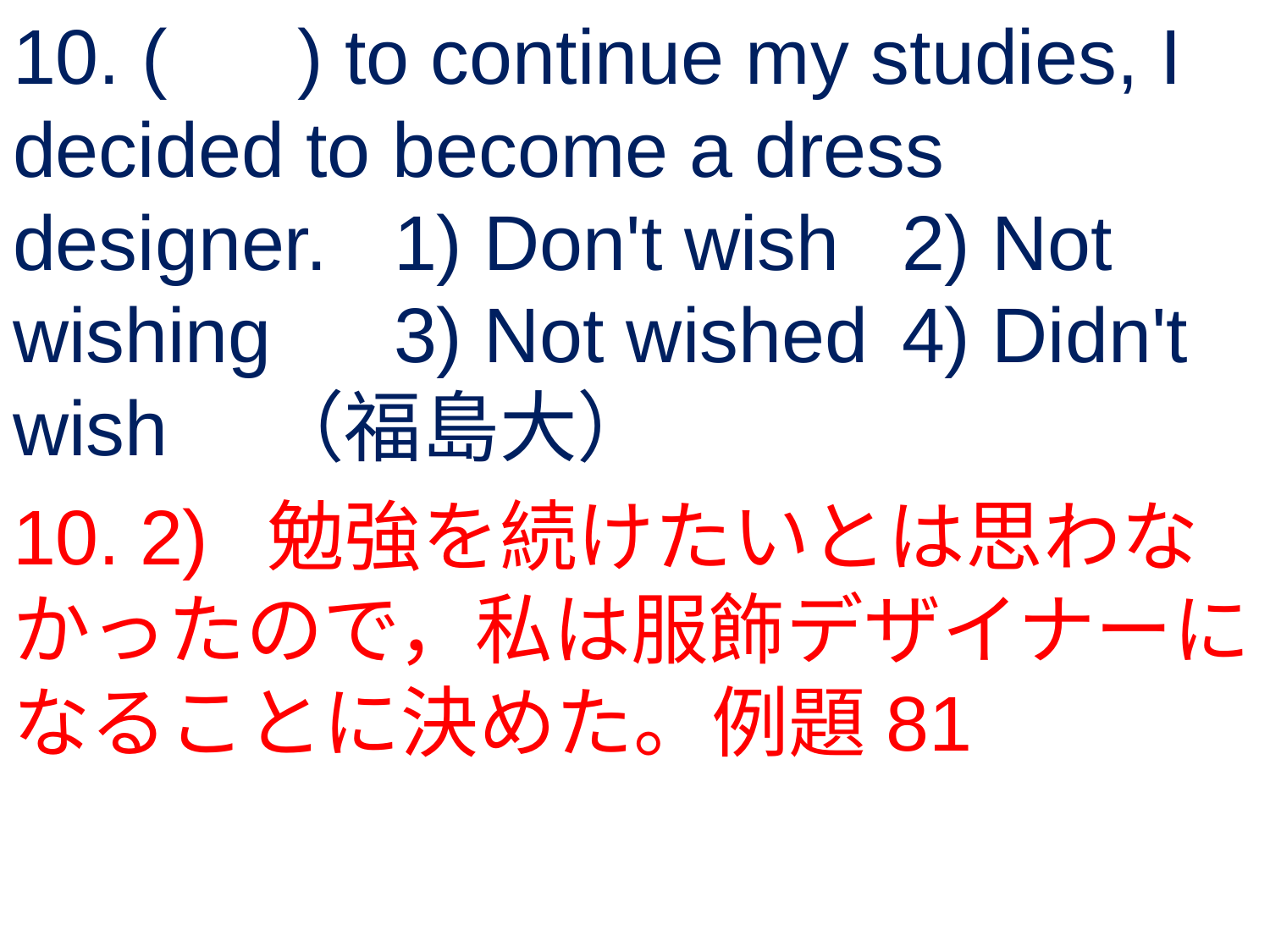

# 10. (      ) to continue my studies, I decided to become a dress designer.	1) Don't wish	2) Not wishing	3) Not wished	4) Didn't wish	（福島大）
10.	2) 	勉強を続けたいとは思わなかったので，私は服飾デザイナーになることに決めた。例題81